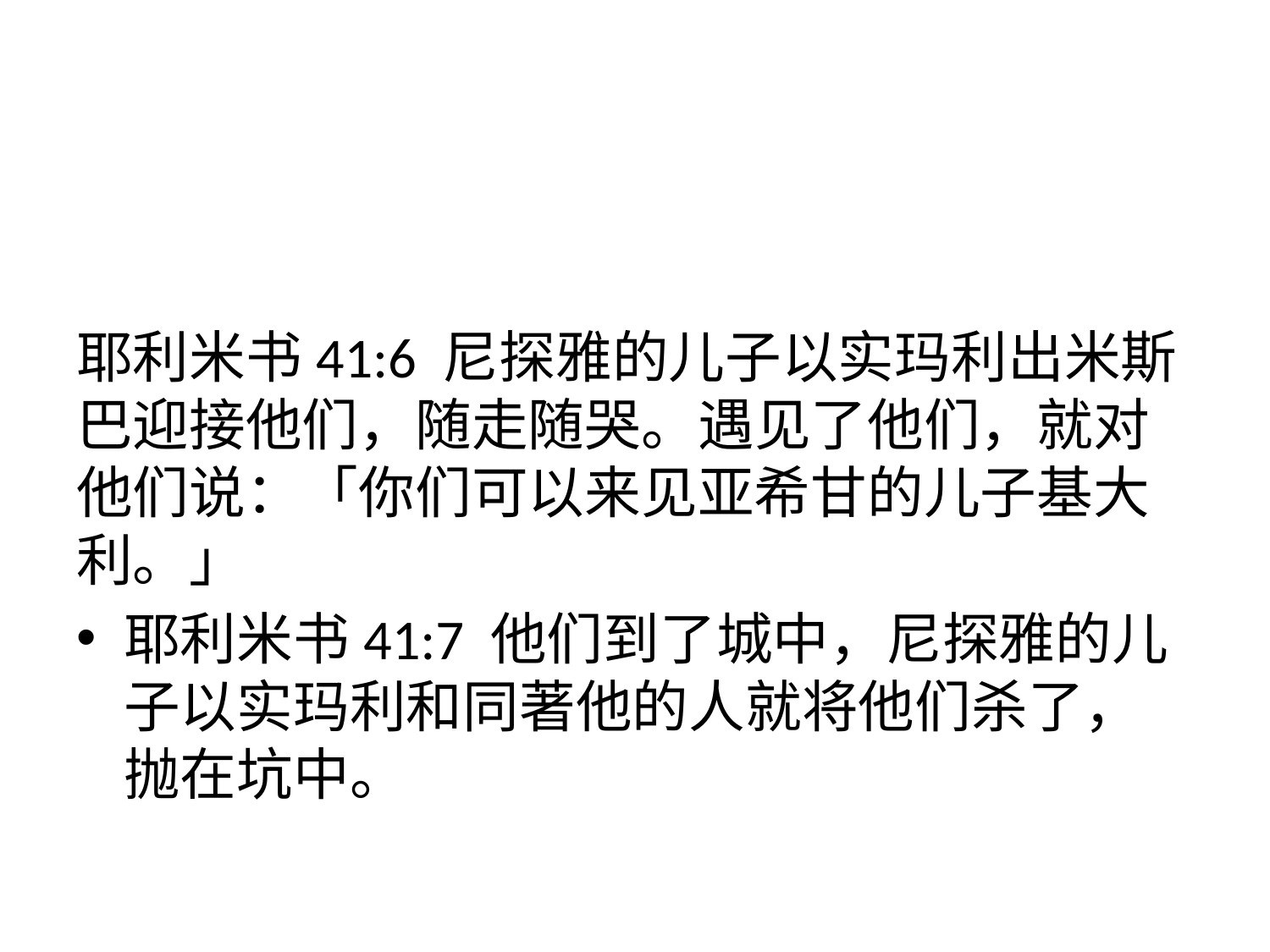

#

耶利米书41:6 尼探雅的儿子以实玛利出米斯巴迎接他们，随走随哭。遇见了他们，就对他们说：「你们可以来见亚希甘的儿子基大利。」
耶利米书41:7 他们到了城中，尼探雅的儿子以实玛利和同著他的人就将他们杀了，抛在坑中。